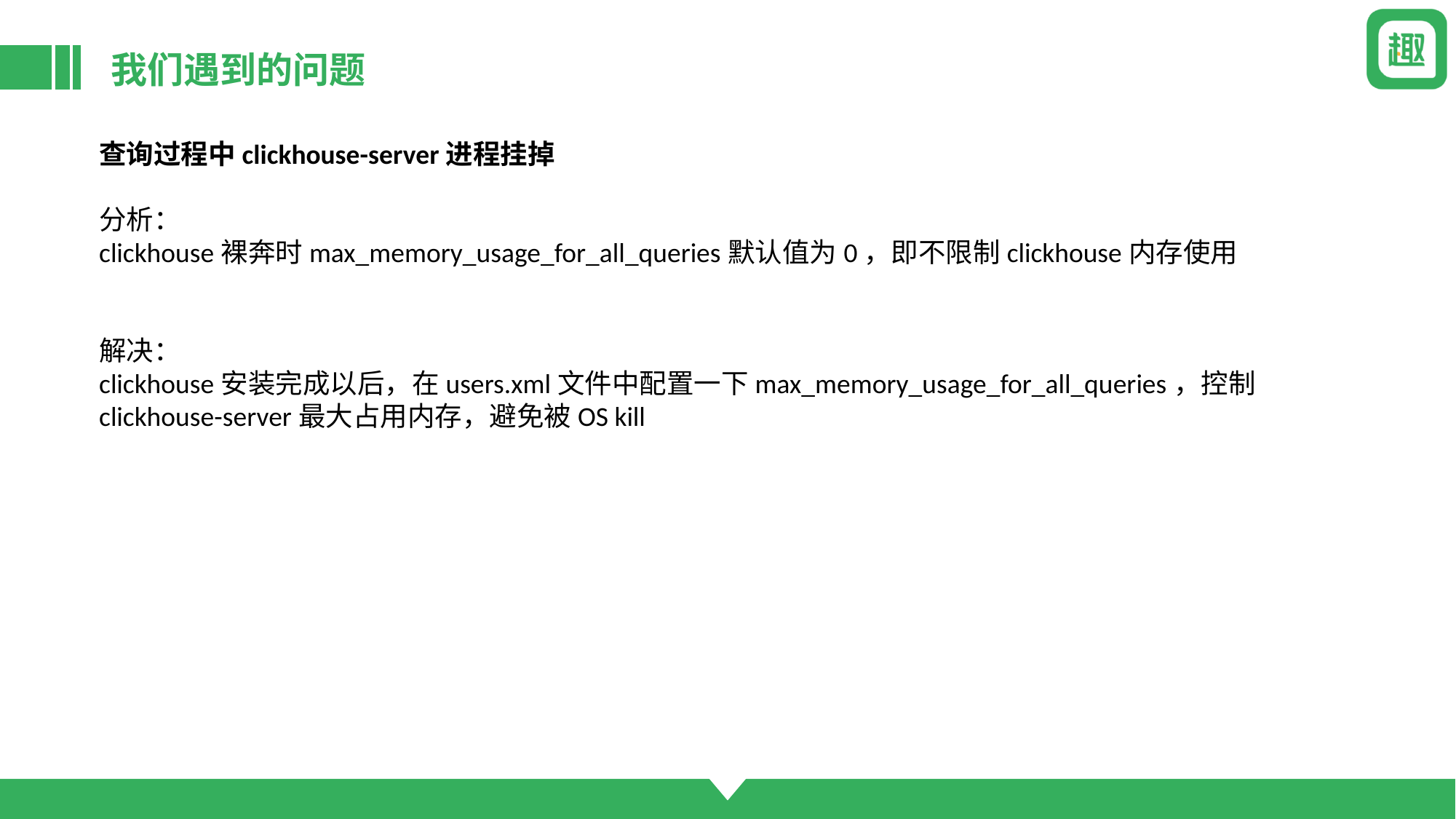

# 我们遇到的问题
查询过程中clickhouse-server进程挂掉

分析：
clickhouse裸奔时max_memory_usage_for_all_queries默认值为0，即不限制clickhouse内存使用

解决：
clickhouse安装完成以后，在users.xml文件中配置一下max_memory_usage_for_all_queries，控制clickhouse-server最大占用内存，避免被OS kill